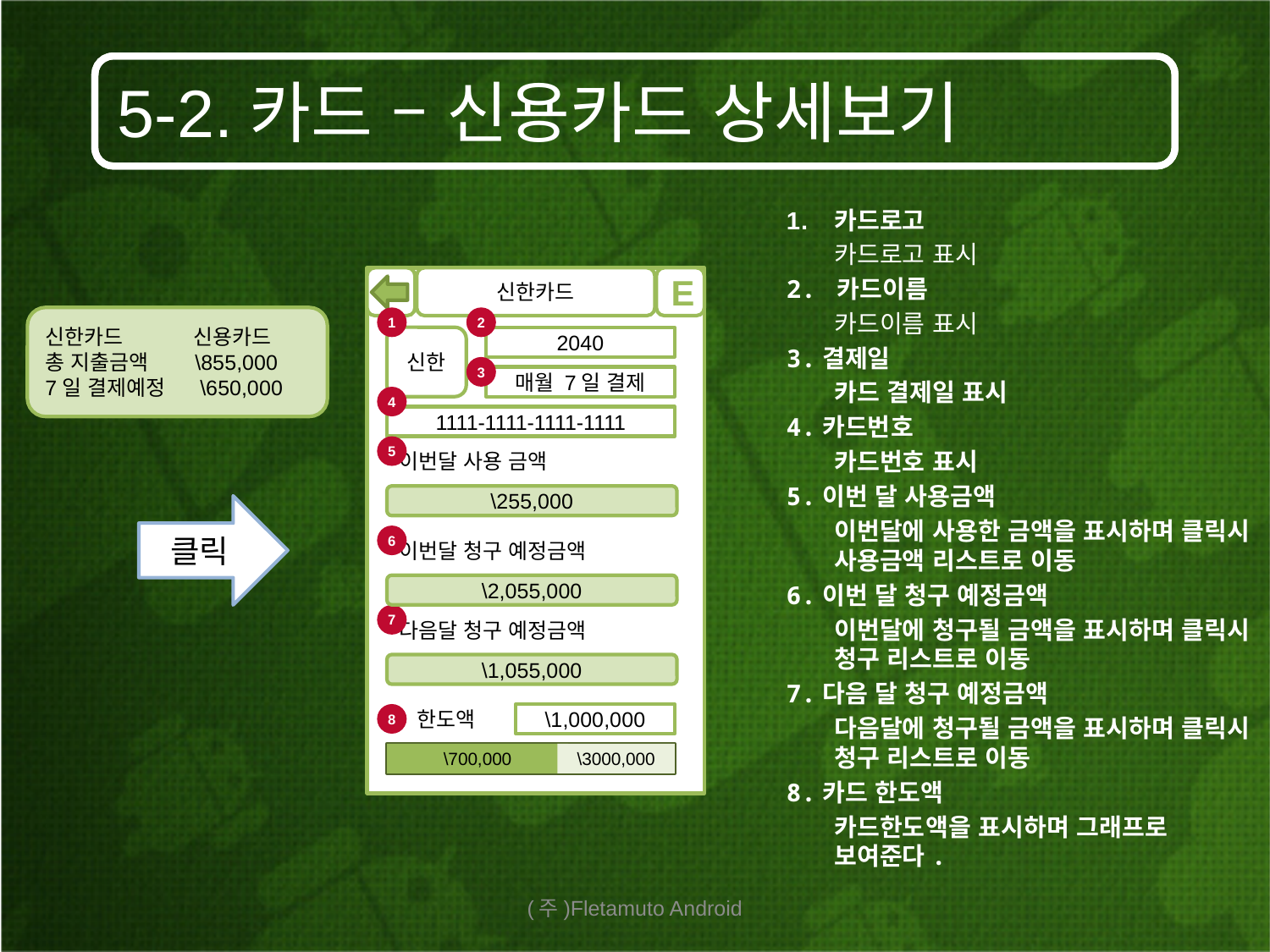

# 5-2.카드 – 신용카드 상세보기
카드로고
	카드로고 표시
2. 카드이름
	카드이름 표시
3.결제일
	카드 결제일 표시
4.카드번호
	카드번호 표시
5.이번 달 사용금액
	이번달에 사용한 금액을 표시하며 클릭시 사용금액 리스트로 이동
6.이번 달 청구 예정금액
	이번달에 청구될 금액을 표시하며 클릭시 청구 리스트로 이동
7.다음 달 청구 예정금액
	다음달에 청구될 금액을 표시하며 클릭시 청구 리스트로 이동
8.카드 한도액
	카드한도액을 표시하며 그래프로 보여준다.

신한카드
E
신한카드            신용카드
총 지출금액       \855,000
7일 결제예정     \650,000
1
2
신한
2040
3
매월 7일 결제
4
1111-1111-1111-1111
5
이번달 사용 금액
\255,000
클릭
6
이번달 청구 예정금액
\2,055,000
7
다음달 청구 예정금액
\1,055,000
8
한도액
\1,000,000

\700,000
\3000,000
(주)Fletamuto Android